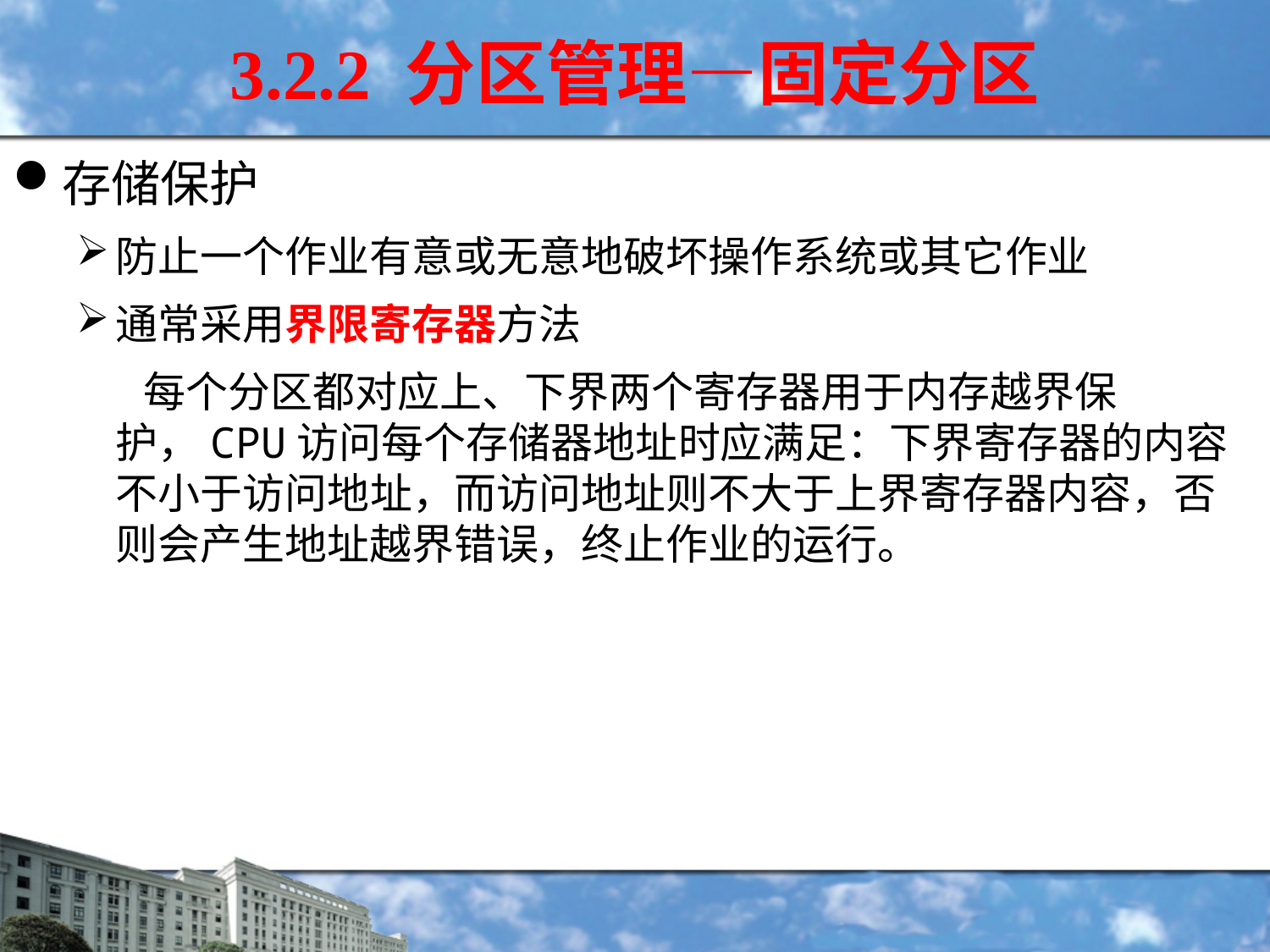

3.2.2 分区管理—固定分区
存储保护
防止一个作业有意或无意地破坏操作系统或其它作业
通常采用界限寄存器方法
      每个分区都对应上、下界两个寄存器用于内存越界保护，CPU访问每个存储器地址时应满足：下界寄存器的内容不小于访问地址，而访问地址则不大于上界寄存器内容，否则会产生地址越界错误，终止作业的运行。